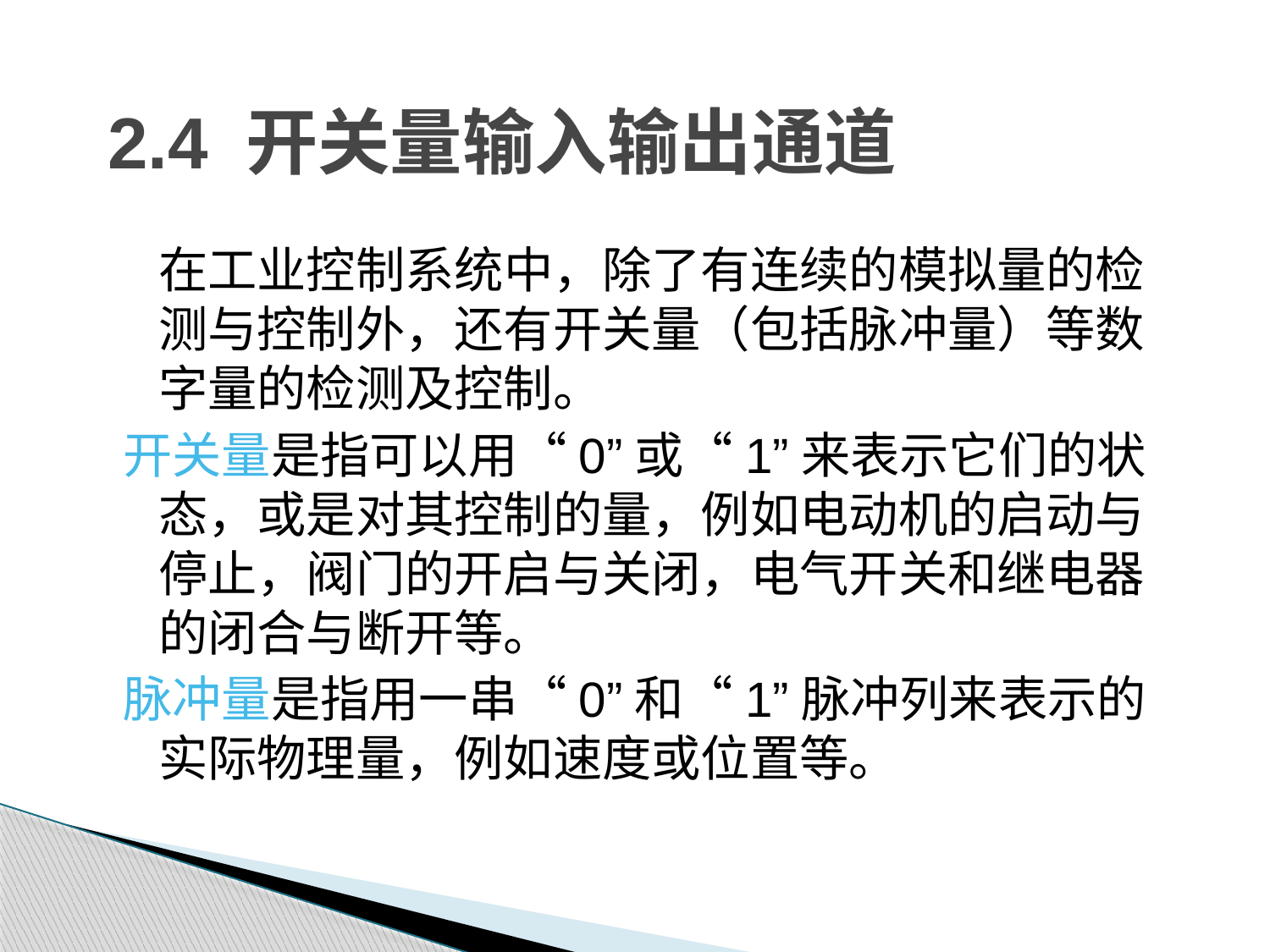

# 2.4 开关量输入输出通道
	在工业控制系统中，除了有连续的模拟量的检测与控制外，还有开关量（包括脉冲量）等数字量的检测及控制。
开关量是指可以用“0”或“1”来表示它们的状态，或是对其控制的量，例如电动机的启动与停止，阀门的开启与关闭，电气开关和继电器的闭合与断开等。
脉冲量是指用一串“0”和“1”脉冲列来表示的实际物理量，例如速度或位置等。